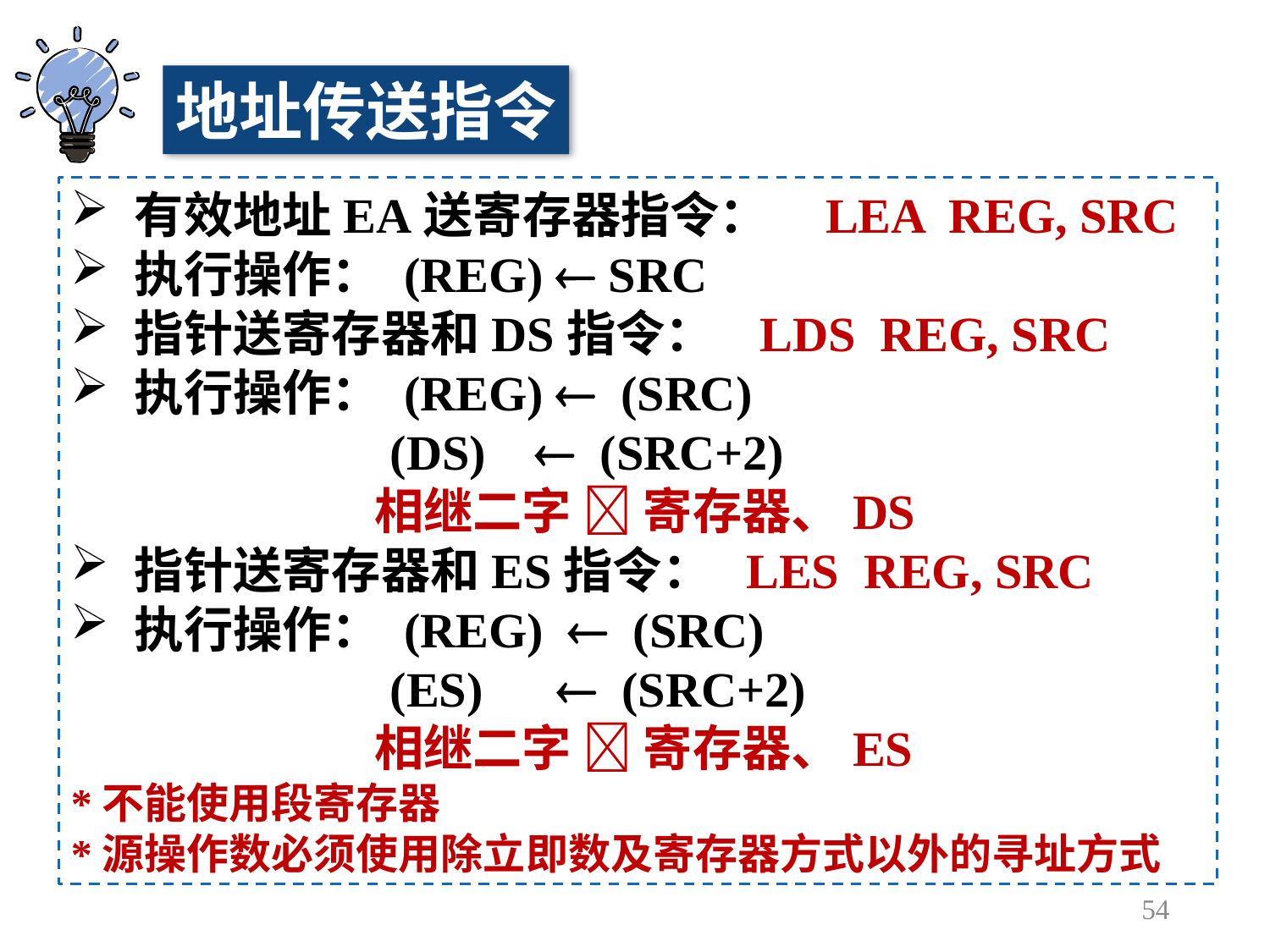

地址传送指令
有效地址EA送寄存器指令：    LEA  REG, SRC
执行操作： (REG) ← SRC
指针送寄存器和DS指令：   LDS  REG, SRC
执行操作： (REG) ←  (SRC)
                          (DS)    ←  (SRC+2)
                          相继二字 → 寄存器、DS
指针送寄存器和ES指令：  LES  REG, SRC
执行操作： (REG)  ←  (SRC)
                          (ES)      ←  (SRC+2)
                          相继二字 → 寄存器、ES
*不能使用段寄存器
*源操作数必须使用除立即数及寄存器方式以外的寻址方式
54